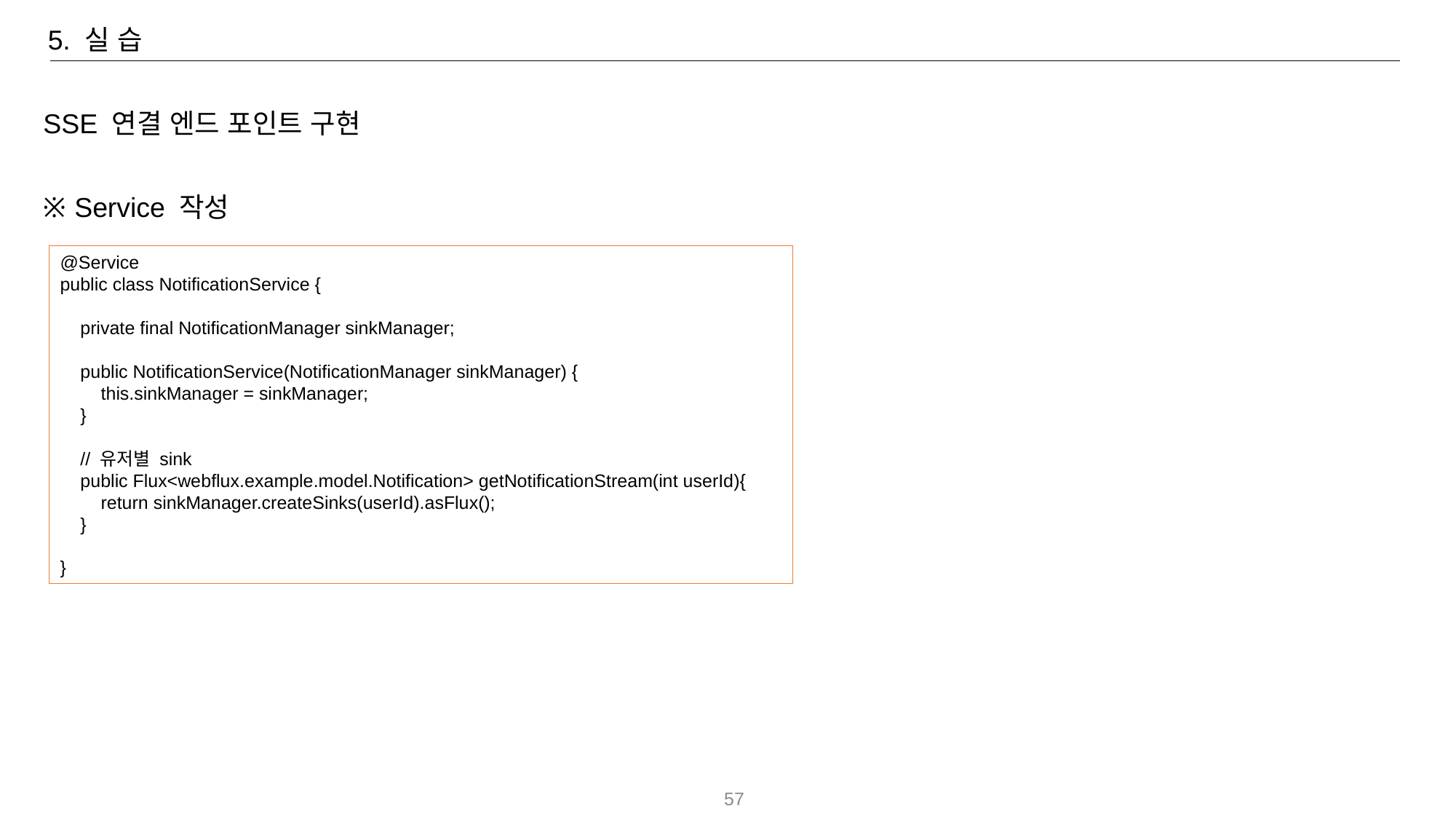

# 5. 실 습

 SSE 연결 엔드 포인트 구현

 ※  Service 작성

@Service
public class NotificationService {

    private final NotificationManager sinkManager;

    public NotificationService(NotificationManager sinkManager) {
        this.sinkManager = sinkManager;
    }

    // 유저별 sink
    public Flux<webflux.example.model.Notification> getNotificationStream(int userId){
        return sinkManager.createSinks(userId).asFlux();
    }

}
57